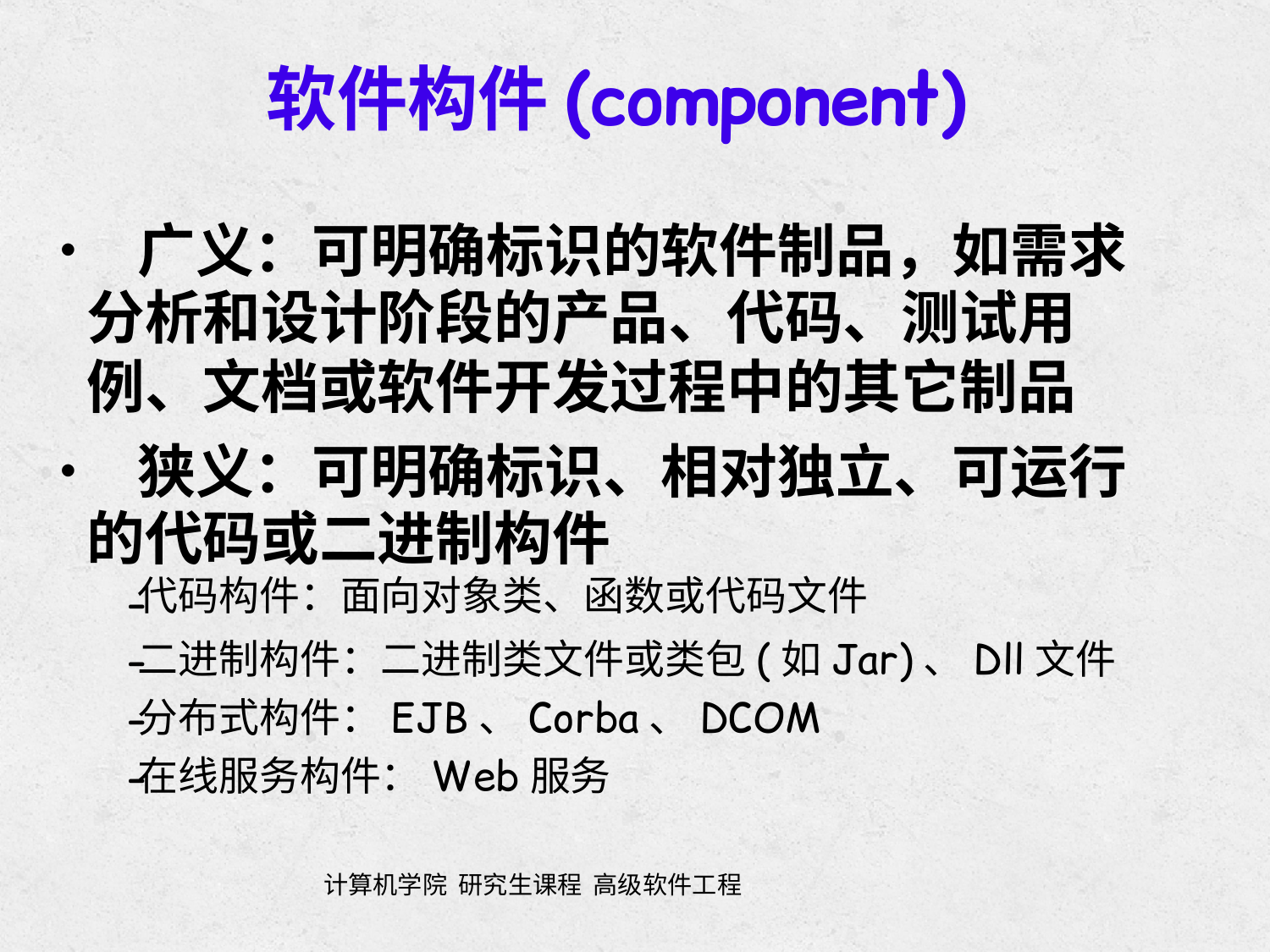

软件构件(component)

•  广义：可明确标识的软件制品，如需求
	分析和设计阶段的产品、代码、测试用
	例、文档或软件开发过程中的其它制品
•  狭义：可明确标识、相对独立、可运行
	的代码或二进制构件
–
–
–
–
代码构件：面向对象类、函数或代码文件
二进制构件：二进制类文件或类包(如Jar)、Dll文件
分布式构件：EJB、Corba、DCOM
在线服务构件：Web服务
计算机学院  研究生课程  高级软件工程